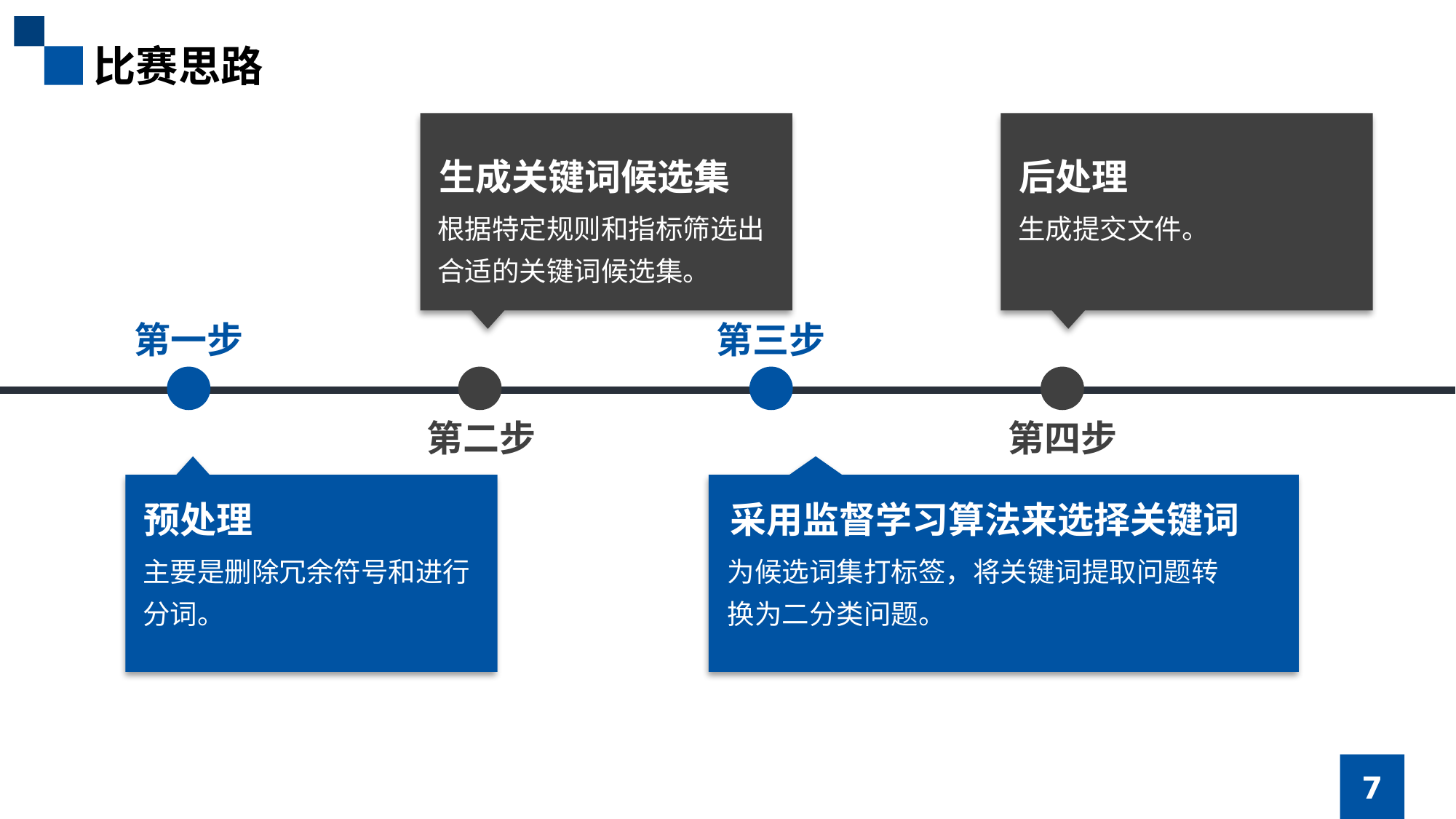

比赛思路

生成关键词候选集
根据特定规则和指标筛选出合适的关键词候选集。

后处理
生成提交文件。
第一步
第三步

第二步
第四步

预处理
主要是删除冗余符号和进行分词。

采用监督学习算法来选择关键词
为候选词集打标签，将关键词提取问题转换为二分类问题。
7